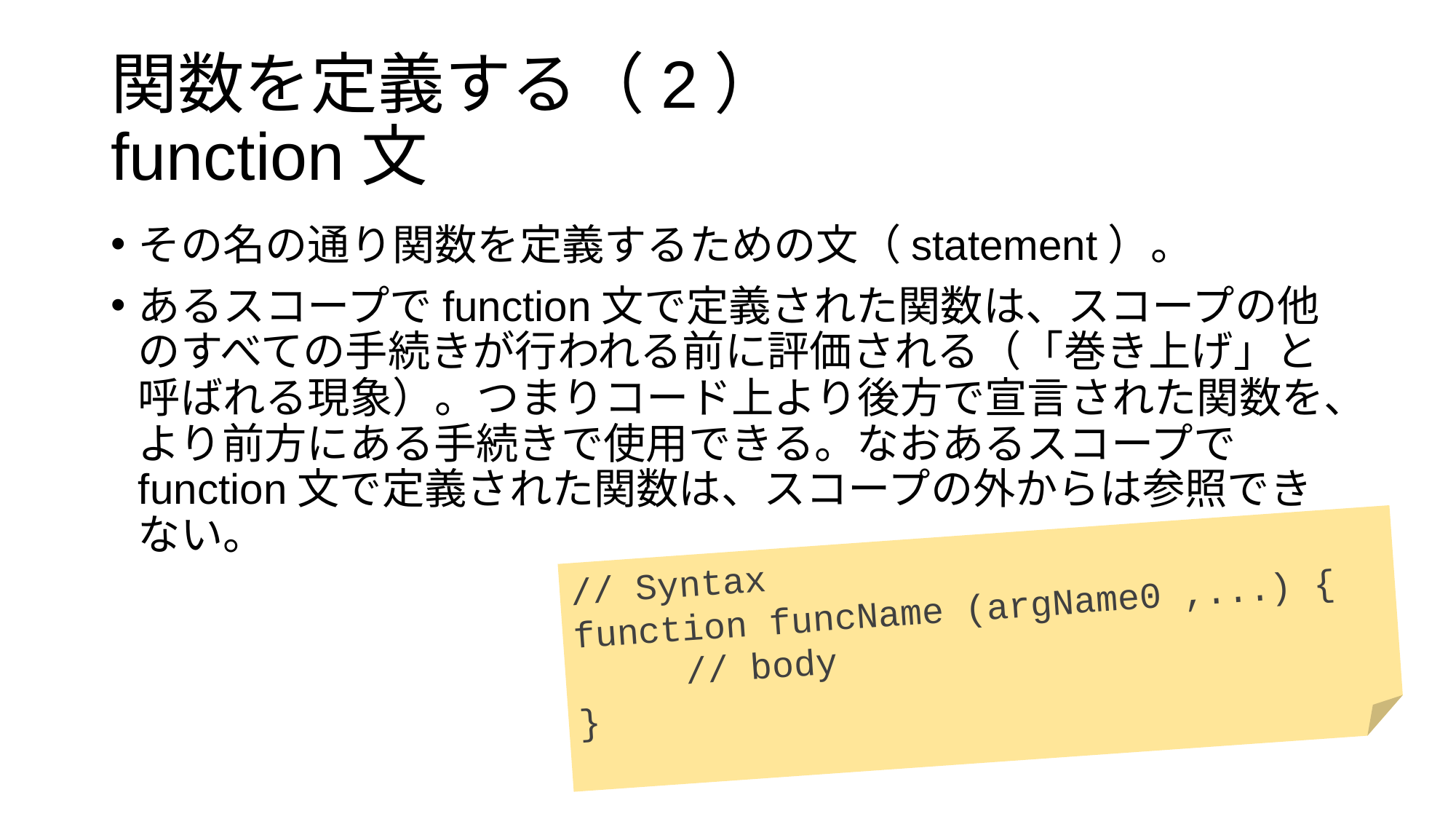

# 関数を定義する（2） function文
その名の通り関数を定義するための文（statement）。
あるスコープでfunction文で定義された関数は、スコープの他のすべての手続きが行われる前に評価される（「巻き上げ」と呼ばれる現象）。つまりコード上より後方で宣言された関数を、より前方にある手続きで使用できる。なおあるスコープでfunction文で定義された関数は、スコープの外からは参照できない。
// Syntax
function funcName (argName0 ,...) {
	// body
}